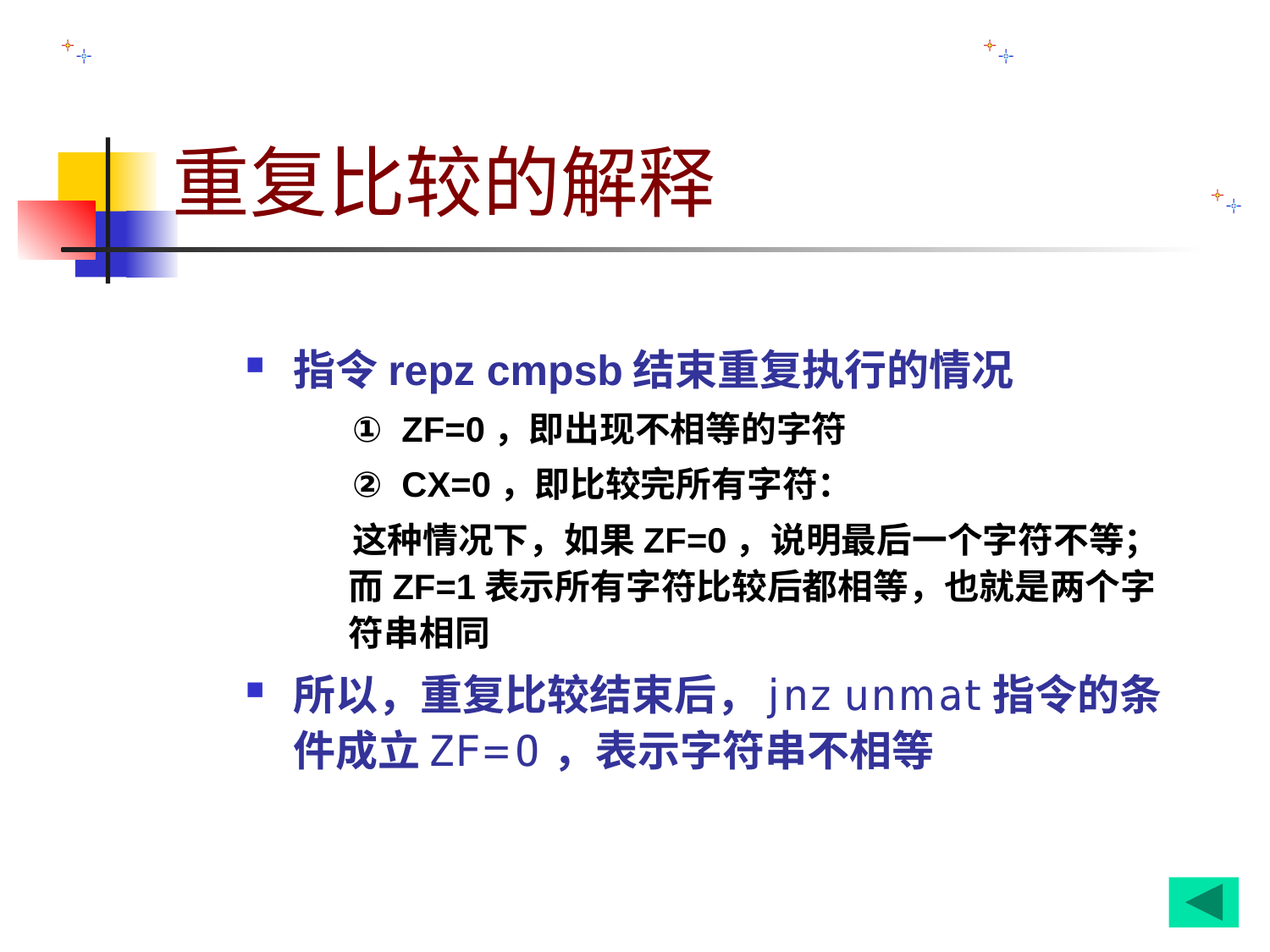

# 重复比较的解释
指令repz cmpsb结束重复执行的情况
①  ZF=0，即出现不相等的字符
②  CX=0，即比较完所有字符：
这种情况下，如果ZF=0，说明最后一个字符不等；而ZF=1表示所有字符比较后都相等，也就是两个字符串相同
所以，重复比较结束后，jnz unmat指令的条件成立ZF=0，表示字符串不相等